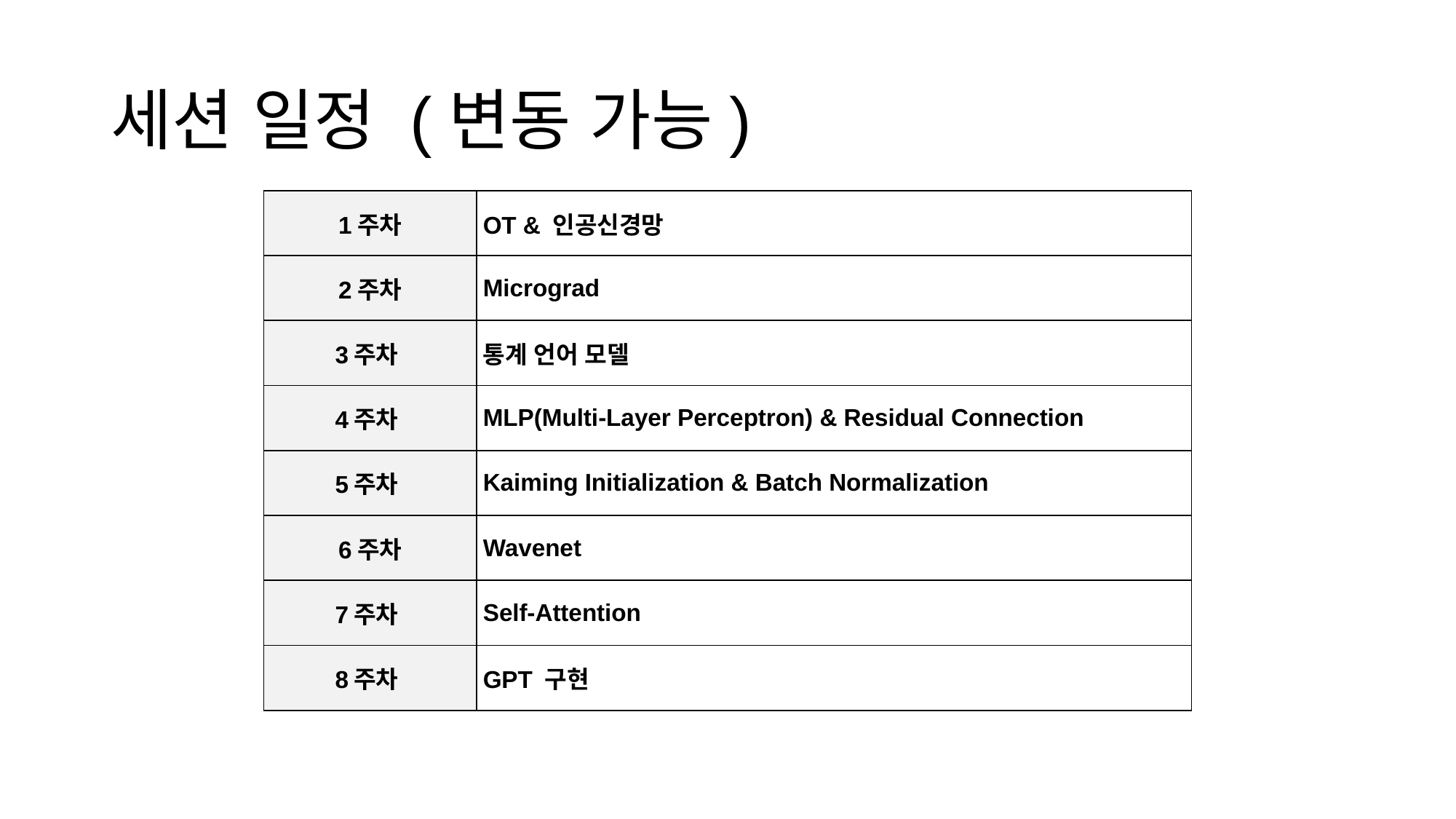

# 세션 일정 (변동 가능)
| 1주차 | OT & 인공신경망 |
| --- | --- |
| 2주차 | Micrograd |
| 3주차 | 통계 언어 모델 |
| 4주차 | MLP(Multi-Layer Perceptron) & Residual Connection |
| 5주차 | Kaiming Initialization & Batch Normalization |
| 6주차 | Wavenet |
| 7주차 | Self-Attention |
| 8주차 | GPT 구현 |